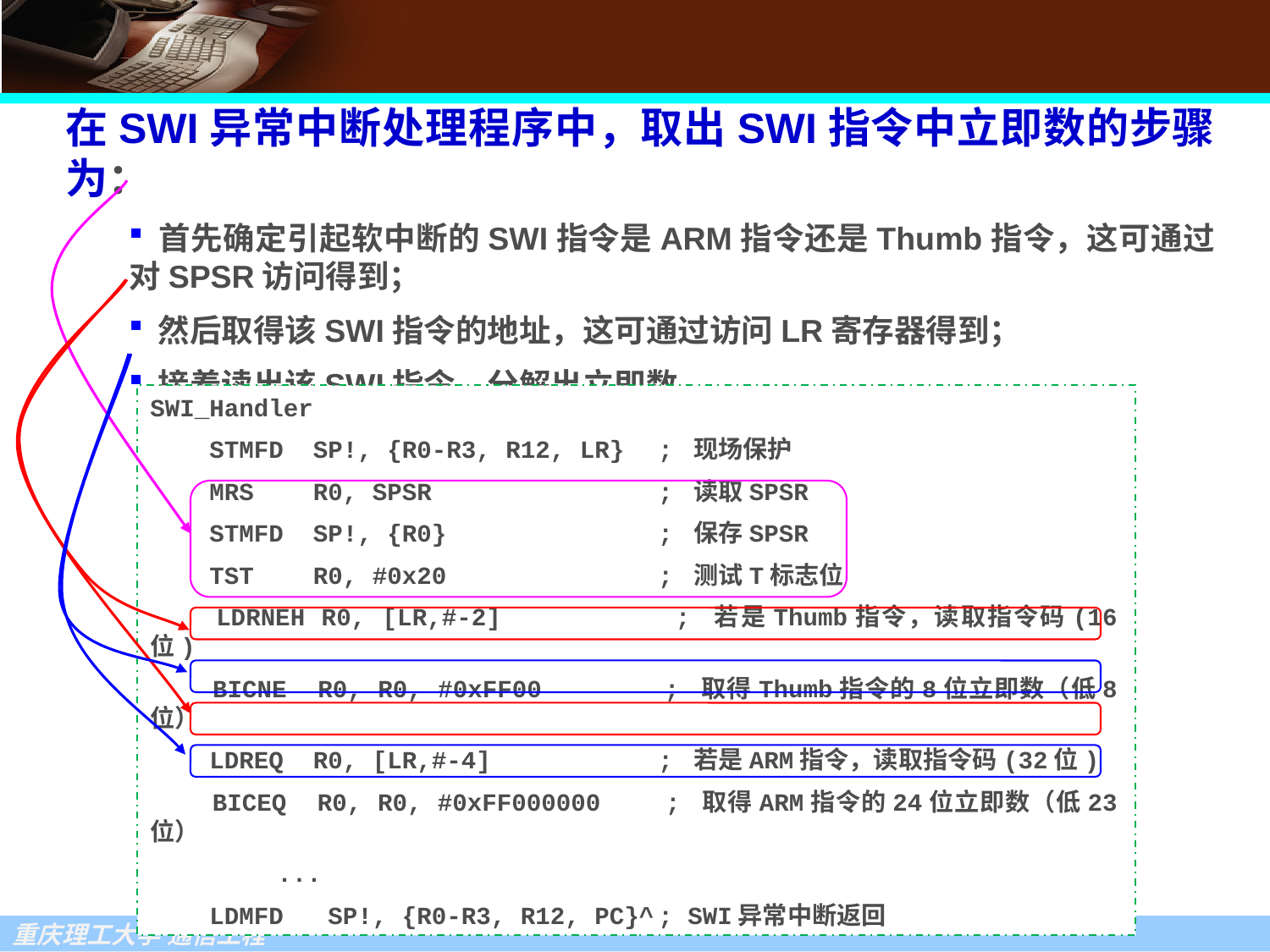

在SWI异常中断处理程序中，取出SWI指令中立即数的步骤为：
 首先确定引起软中断的SWI指令是ARM指令还是Thumb指令，这可通过对SPSR访问得到；
 然后取得该SWI指令的地址，这可通过访问LR寄存器得到；
 接着读出该SWI指令，分解出立即数。

SWI_Handler
    STMFD  SP!, {R0-R3, R12, LR}	; 现场保护
    MRS    R0, SPSR	    	; 读取SPSR
    STMFD  SP!, {R0} 	    	; 保存SPSR
    TST    R0, #0x20      	; 测试T标志位
    LDRNEH R0, [LR,#-2]	    	; 若是Thumb指令，读取指令码(16位)
    BICNE  R0, R0, #0xFF00	; 取得Thumb指令的8位立即数（低8位）
    LDREQ  R0, [LR,#-4]	    	; 若是ARM指令，读取指令码(32位)
    BICEQ  R0, R0, #0xFF000000  	; 取得ARM指令的24位立即数（低23位）
    	...
    LDMFD   SP!, {R0-R3, R12, PC}^	; SWI异常中断返回